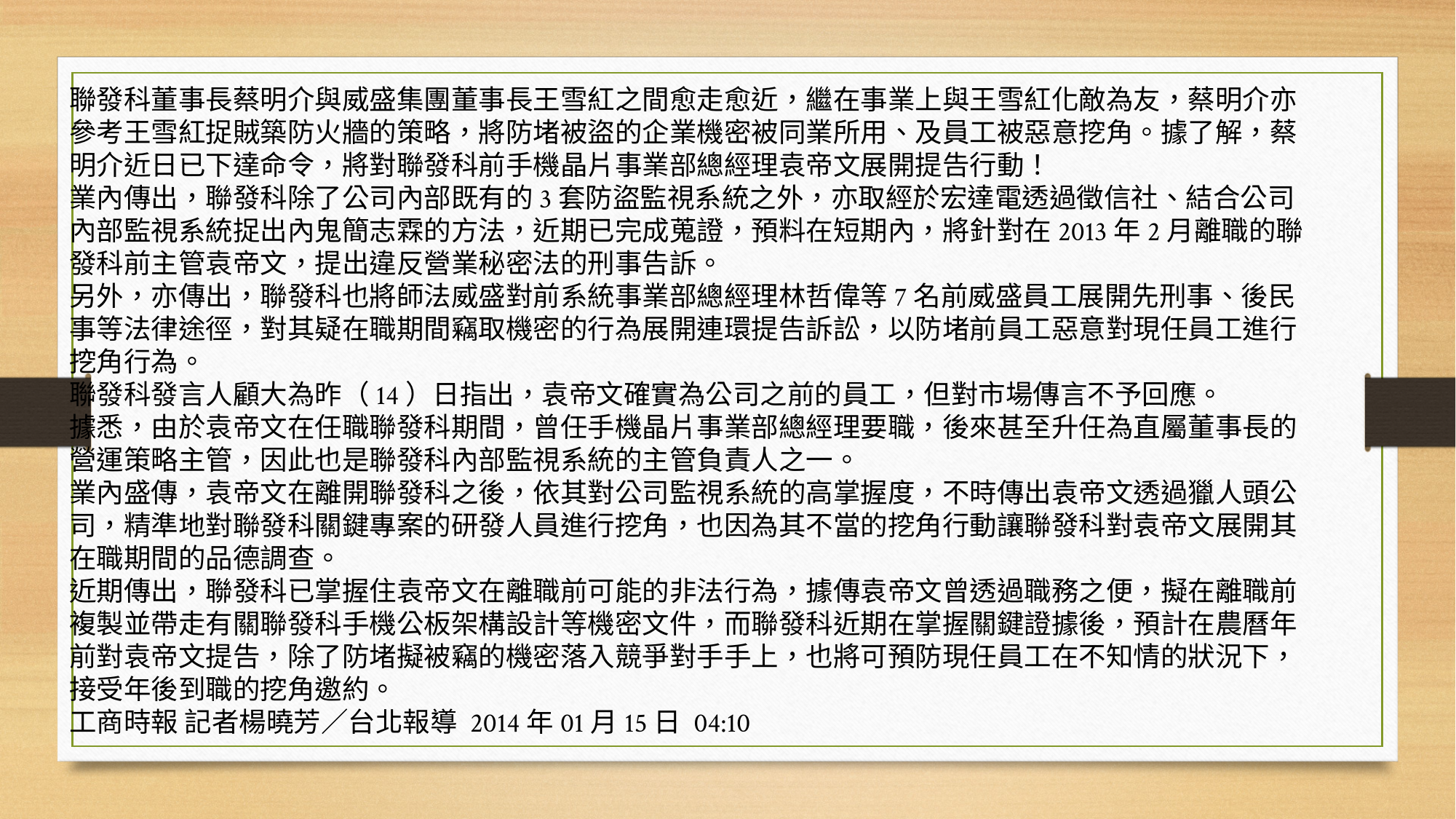

聯發科董事長蔡明介與威盛集團董事長王雪紅之間愈走愈近，繼在事業上與王雪紅化敵為友，蔡明介亦參考王雪紅捉賊築防火牆的策略，將防堵被盜的企業機密被同業所用、及員工被惡意挖角。據了解，蔡明介近日已下達命令，將對聯發科前手機晶片事業部總經理袁帝文展開提告行動！
業內傳出，聯發科除了公司內部既有的3套防盜監視系統之外，亦取經於宏達電透過徵信社、結合公司內部監視系統捉出內鬼簡志霖的方法，近期已完成蒐證，預料在短期內，將針對在2013年2月離職的聯發科前主管袁帝文，提出違反營業秘密法的刑事告訴。
另外，亦傳出，聯發科也將師法威盛對前系統事業部總經理林哲偉等7名前威盛員工展開先刑事、後民事等法律途徑，對其疑在職期間竊取機密的行為展開連環提告訴訟，以防堵前員工惡意對現任員工進行挖角行為。
聯發科發言人顧大為昨（14）日指出，袁帝文確實為公司之前的員工，但對市場傳言不予回應。
據悉，由於袁帝文在任職聯發科期間，曾任手機晶片事業部總經理要職，後來甚至升任為直屬董事長的營運策略主管，因此也是聯發科內部監視系統的主管負責人之一。
業內盛傳，袁帝文在離開聯發科之後，依其對公司監視系統的高掌握度，不時傳出袁帝文透過獵人頭公司，精準地對聯發科關鍵專案的研發人員進行挖角，也因為其不當的挖角行動讓聯發科對袁帝文展開其在職期間的品德調查。
近期傳出，聯發科已掌握住袁帝文在離職前可能的非法行為，據傳袁帝文曾透過職務之便，擬在離職前複製並帶走有關聯發科手機公板架構設計等機密文件，而聯發科近期在掌握關鍵證據後，預計在農曆年前對袁帝文提告，除了防堵擬被竊的機密落入競爭對手手上，也將可預防現任員工在不知情的狀況下，接受年後到職的挖角邀約。
工商時報 記者楊曉芳／台北報導 2014年01月15日 04:10